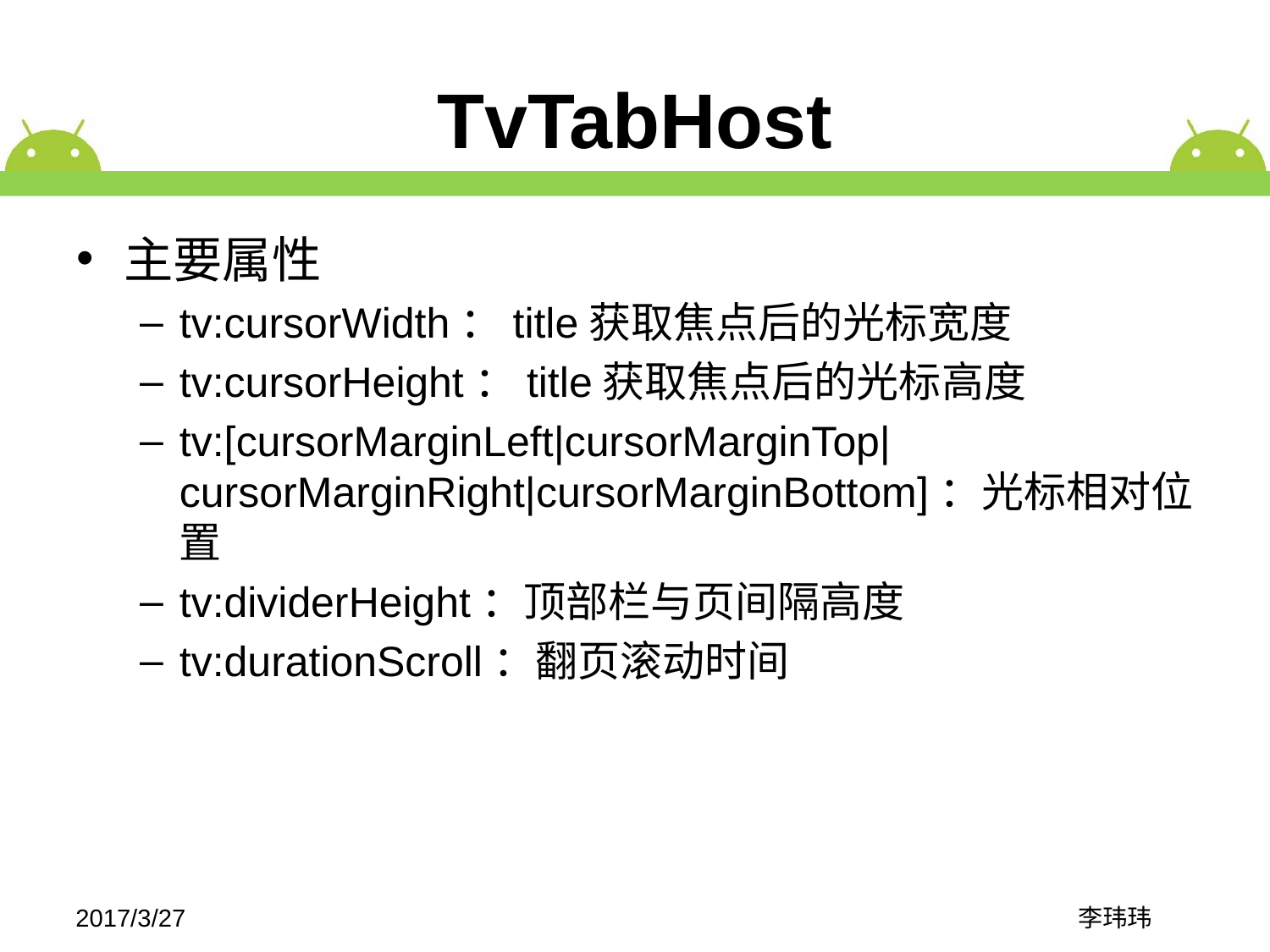

# TvTabHost
主要属性
tv:cursorWidth：title获取焦点后的光标宽度
tv:cursorHeight：title获取焦点后的光标高度
tv:[cursorMarginLeft|cursorMarginTop| cursorMarginRight|cursorMarginBottom]：光标相对位置
tv:dividerHeight：顶部栏与页间隔高度
tv:durationScroll：翻页滚动时间